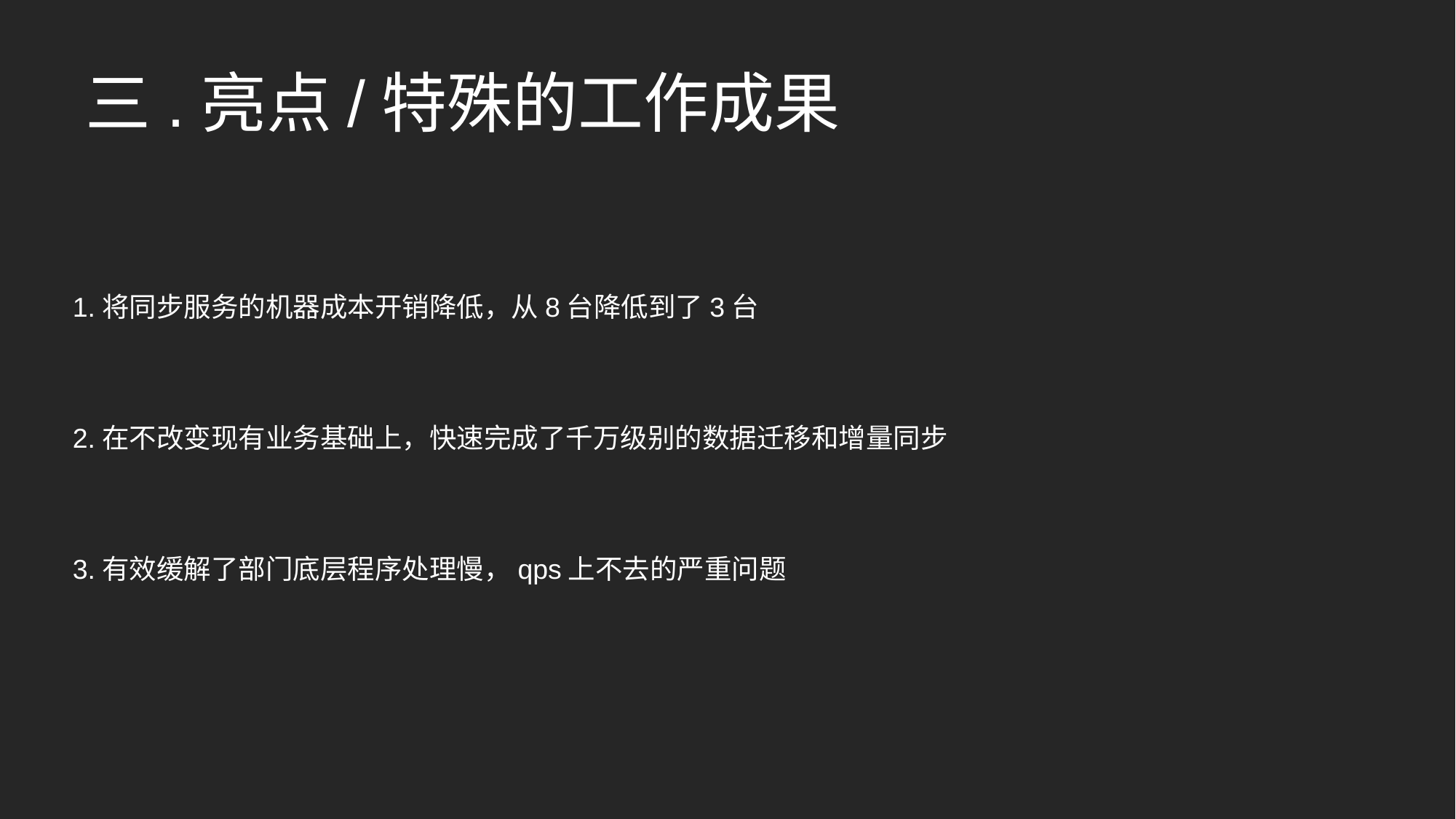

1.将同步服务的机器成本开销降低，从8台降低到了3台

2.在不改变现有业务基础上，快速完成了千万级别的数据迁移和增量同步

3.有效缓解了部门底层程序处理慢，qps上不去的严重问题
# 三.亮点/特殊的工作成果